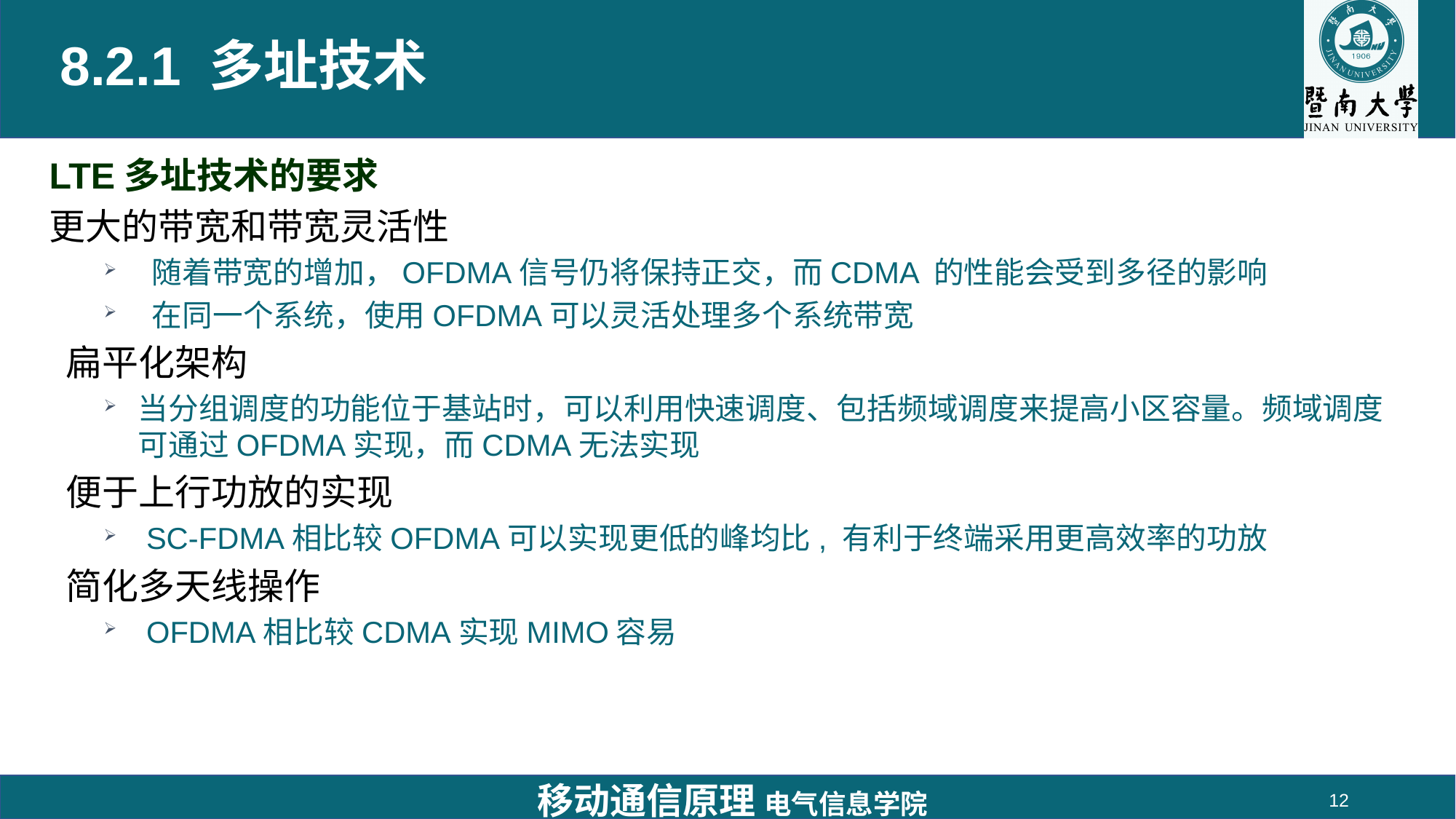

# 8.2.1 多址技术
LTE多址技术的要求
更大的带宽和带宽灵活性
 随着带宽的增加，OFDMA信号仍将保持正交，而CDMA 的性能会受到多径的影响
 在同一个系统，使用OFDMA可以灵活处理多个系统带宽
 扁平化架构
当分组调度的功能位于基站时，可以利用快速调度、包括频域调度来提高小区容量。频域调度可通过OFDMA实现，而CDMA无法实现
 便于上行功放的实现
 SC-FDMA相比较OFDMA可以实现更低的峰均比, 有利于终端采用更高效率的功放
 简化多天线操作
 OFDMA相比较CDMA实现MIMO容易

移动通信原理 电气信息学院
12